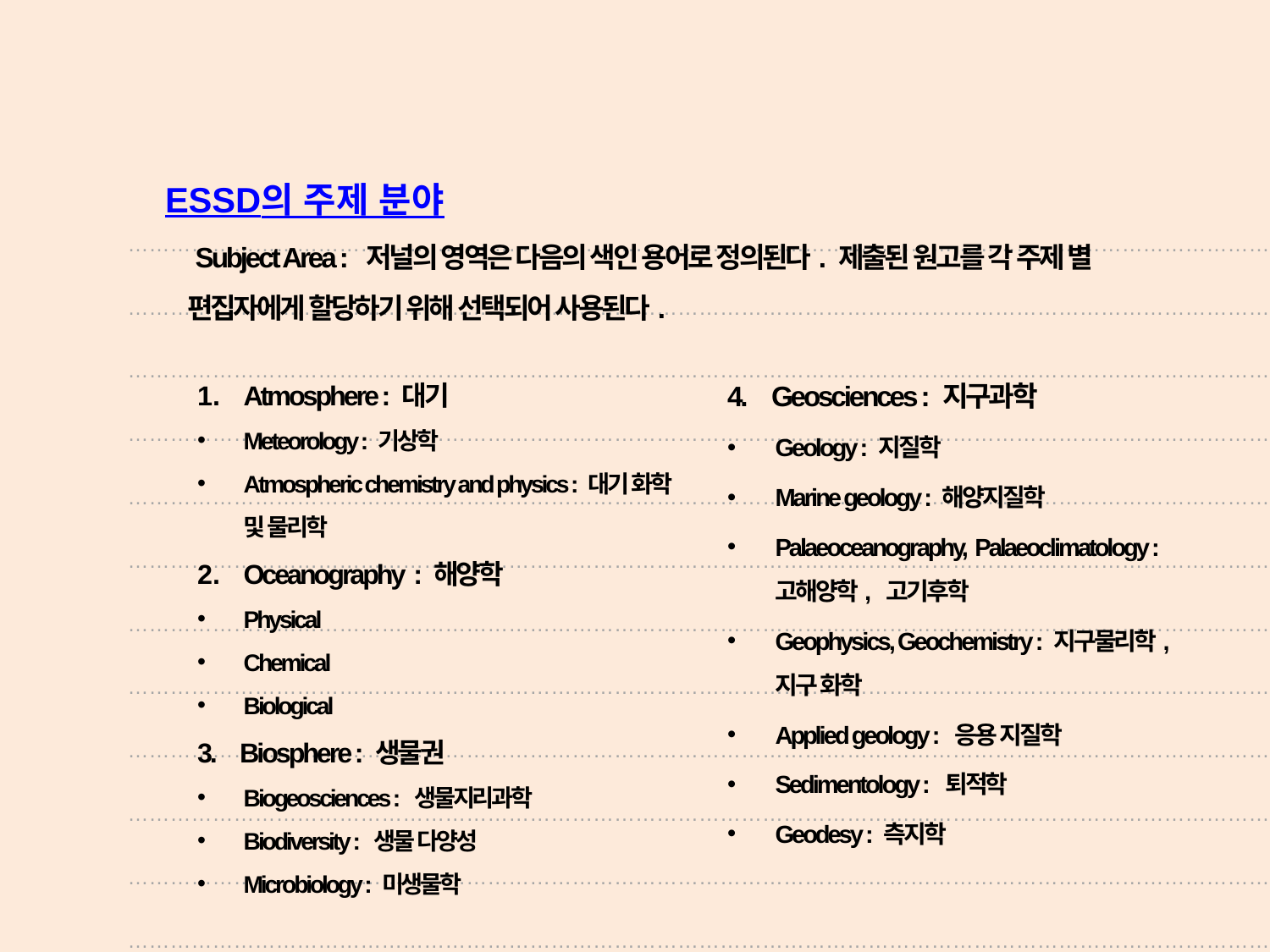

ESSD의 주제 분야

 Subject Area :  저널의 영역은 다음의 색인 용어로 정의된다. 제출된 원고를 각 주제 별 편집자에게 할당하기 위해 선택되어 사용된다.
Atmosphere : 대기
Meteorology : 기상학
Atmospheric chemistry and physics : 대기 화학 및 물리학
Oceanography  : 해양학
Physical
Chemical
Biological
3.     Biosphere : 생물권
Biogeosciences :  생물지리과학
Biodiversity :  생물 다양성
Microbiology : 미생물학

4.     Geosciences : 지구과학
Geology : 지질학
Marine geology : 해양지질학
Palaeoceanography,  Palaeoclimatology : 고해양학,  고기후학
Geophysics, Geochemistry : 지구물리학,  지구 화학
Applied geology :  응용 지질학
Sedimentology :  퇴적학
Geodesy : 측지학